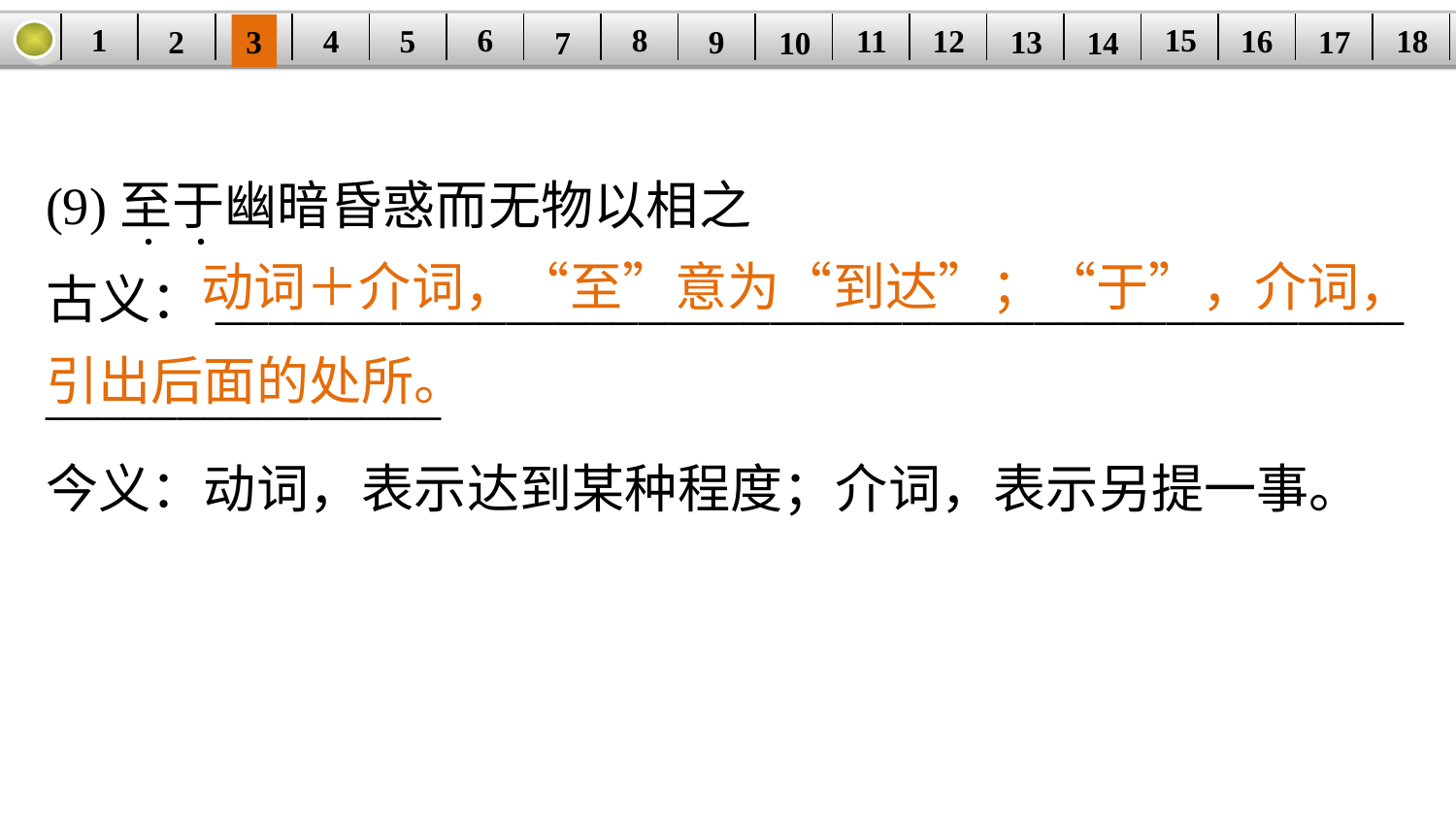

1
8
15
6
11
18
5
16
|  |  |  |  |  |  |  |  |  |  |  |  |  |  |  |  |  |  |
| --- | --- | --- | --- | --- | --- | --- | --- | --- | --- | --- | --- | --- | --- | --- | --- | --- | --- |
12
4
17
13
3
9
2
14
7
10

(9)至于幽暗昏惑而无物以相之
古义：_____________________________________________
_______________
今义：动词，表示达到某种程度；介词，表示另提一事。
·
·
            动词＋介词，“至”意为“到达”；“于”，介词，引出后面的处所。